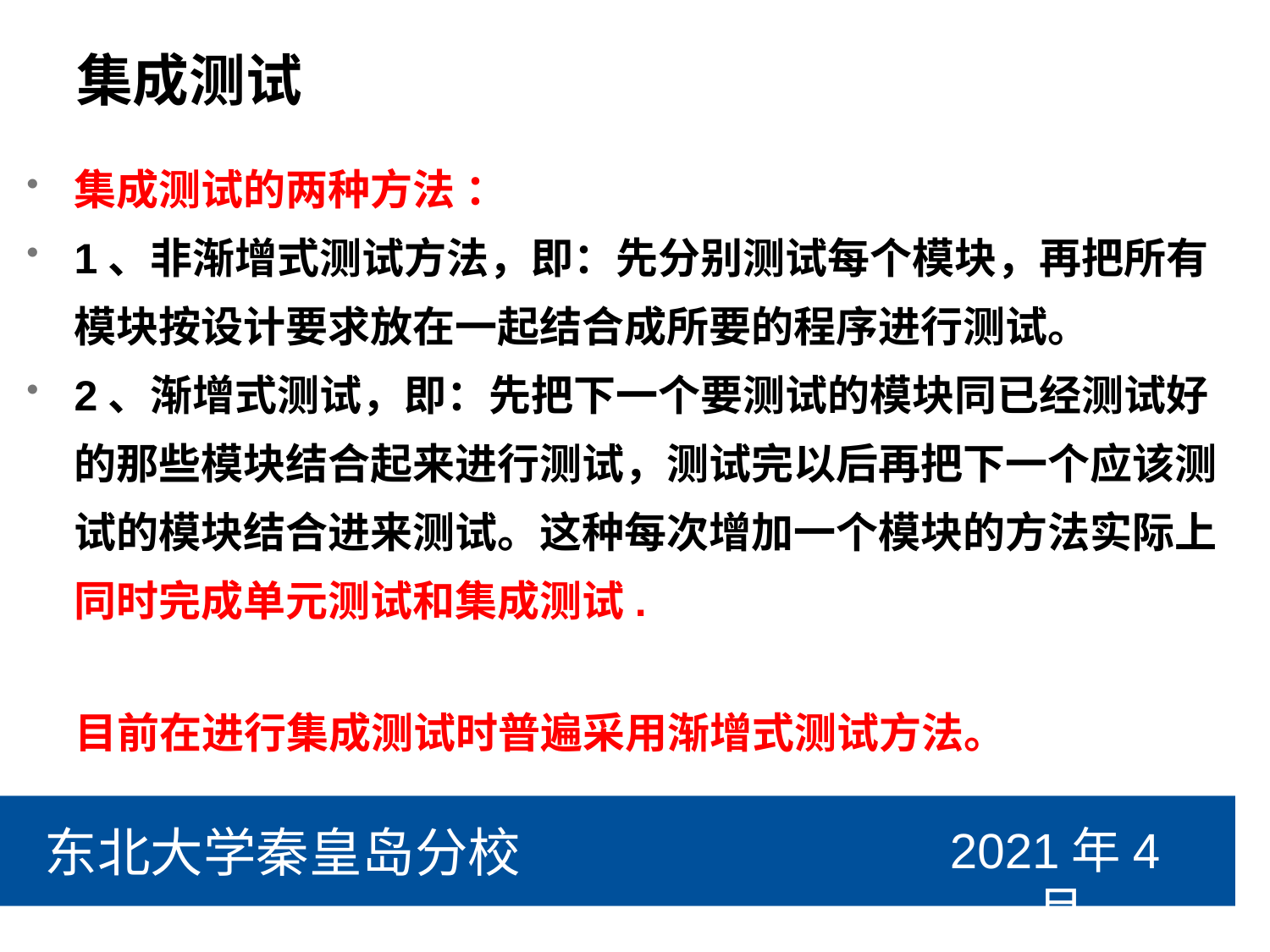

# 集成测试
集成测试的两种方法 ：
1、非渐增式测试方法，即：先分别测试每个模块，再把所有模块按设计要求放在一起结合成所要的程序进行测试。
2、渐增式测试，即：先把下一个要测试的模块同已经测试好的那些模块结合起来进行测试，测试完以后再把下一个应该测试的模块结合进来测试。这种每次增加一个模块的方法实际上同时完成单元测试和集成测试.

    目前在进行集成测试时普遍采用渐增式测试方法。